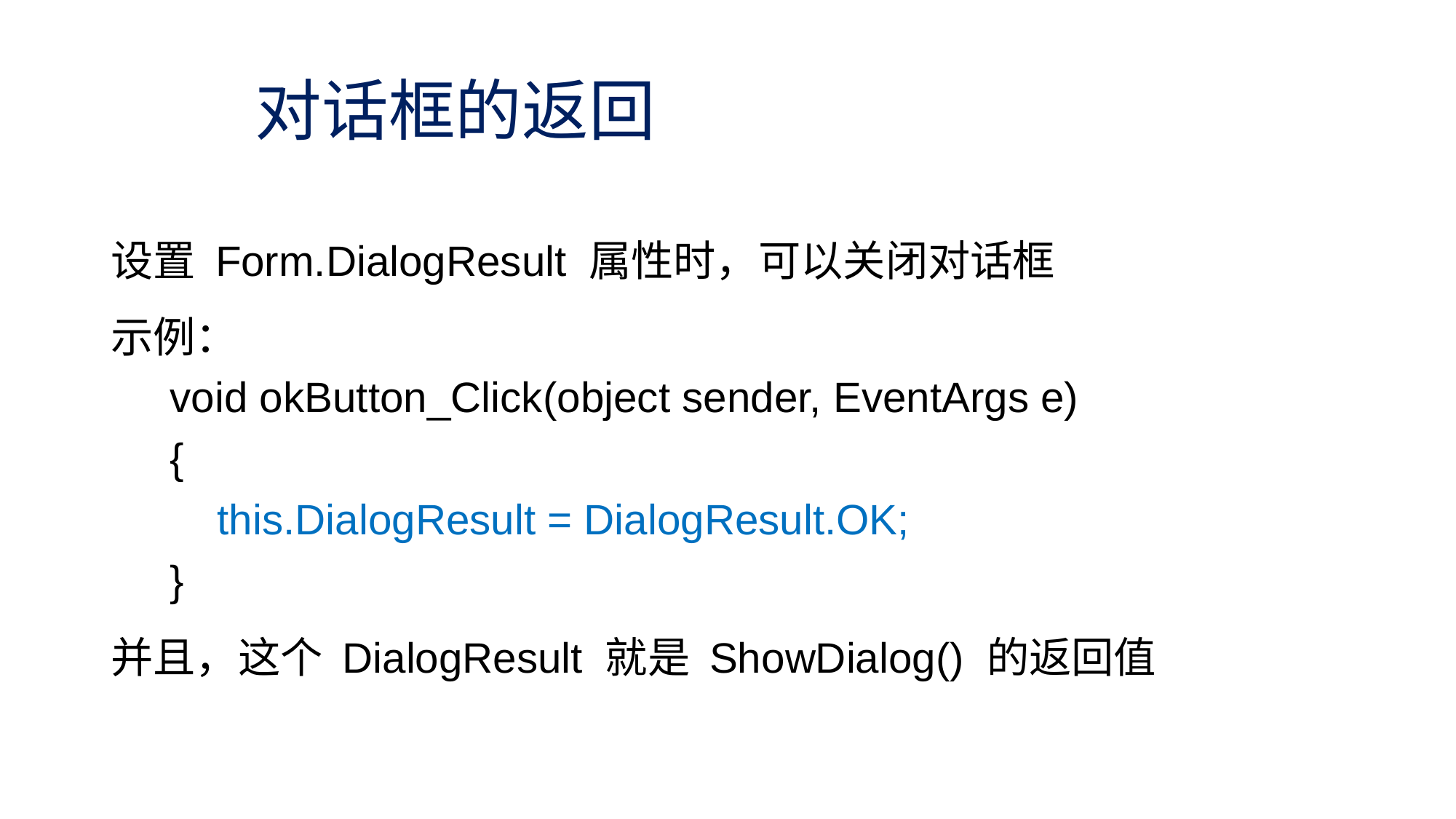

# 对话框的返回
设置 Form.DialogResult 属性时，可以关闭对话框
示例：
     void okButton_Click(object sender, EventArgs e)
     {
         this.DialogResult = DialogResult.OK;
     }
并且，这个 DialogResult 就是 ShowDialog() 的返回值